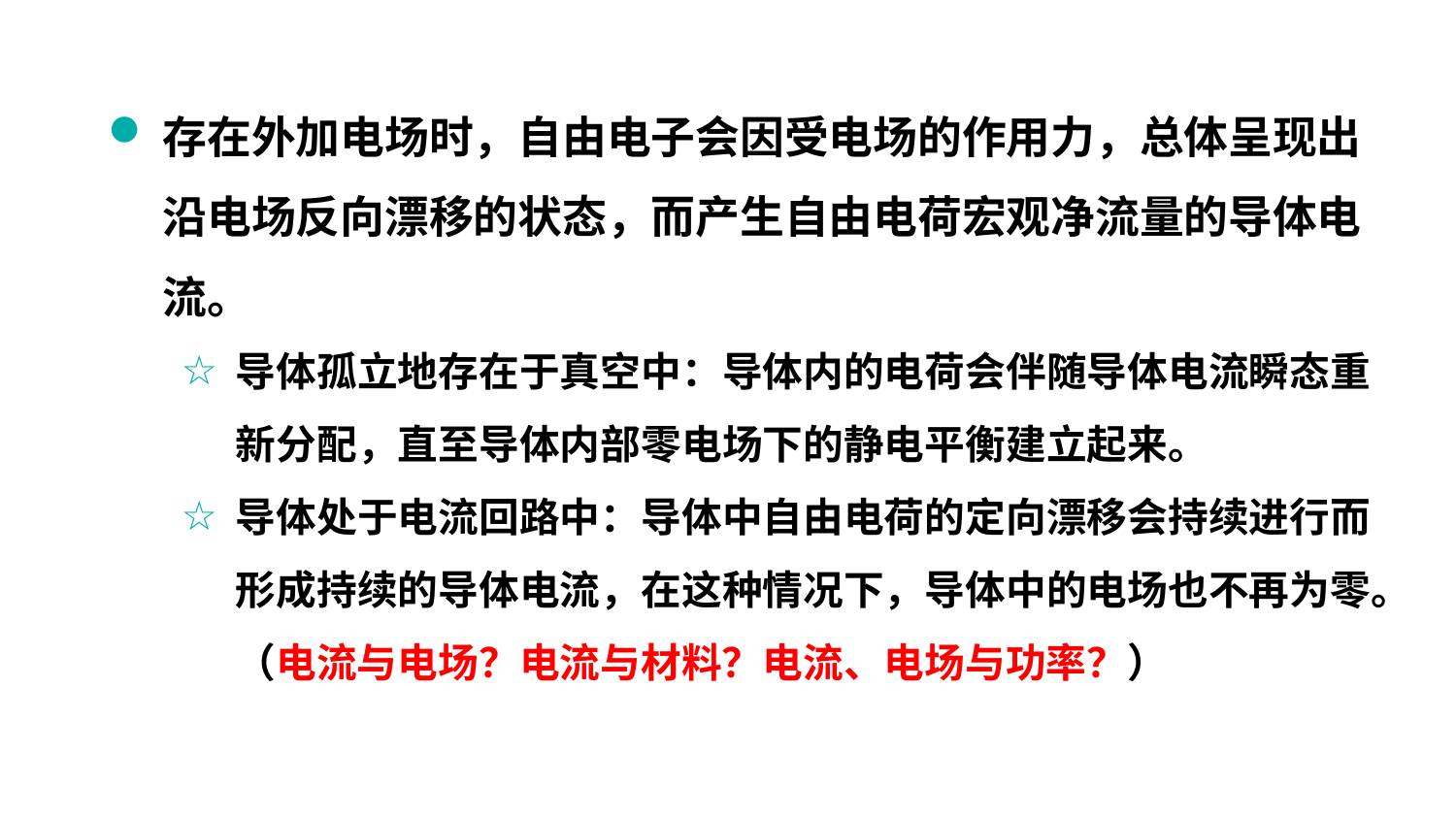

存在外加电场时，自由电子会因受电场的作用力，总体呈现出沿电场反向漂移的状态，而产生自由电荷宏观净流量的导体电流。
导体孤立地存在于真空中：导体内的电荷会伴随导体电流瞬态重新分配，直至导体内部零电场下的静电平衡建立起来。
导体处于电流回路中：导体中自由电荷的定向漂移会持续进行而形成持续的导体电流，在这种情况下，导体中的电场也不再为零。（电流与电场？电流与材料？电流、电场与功率？）